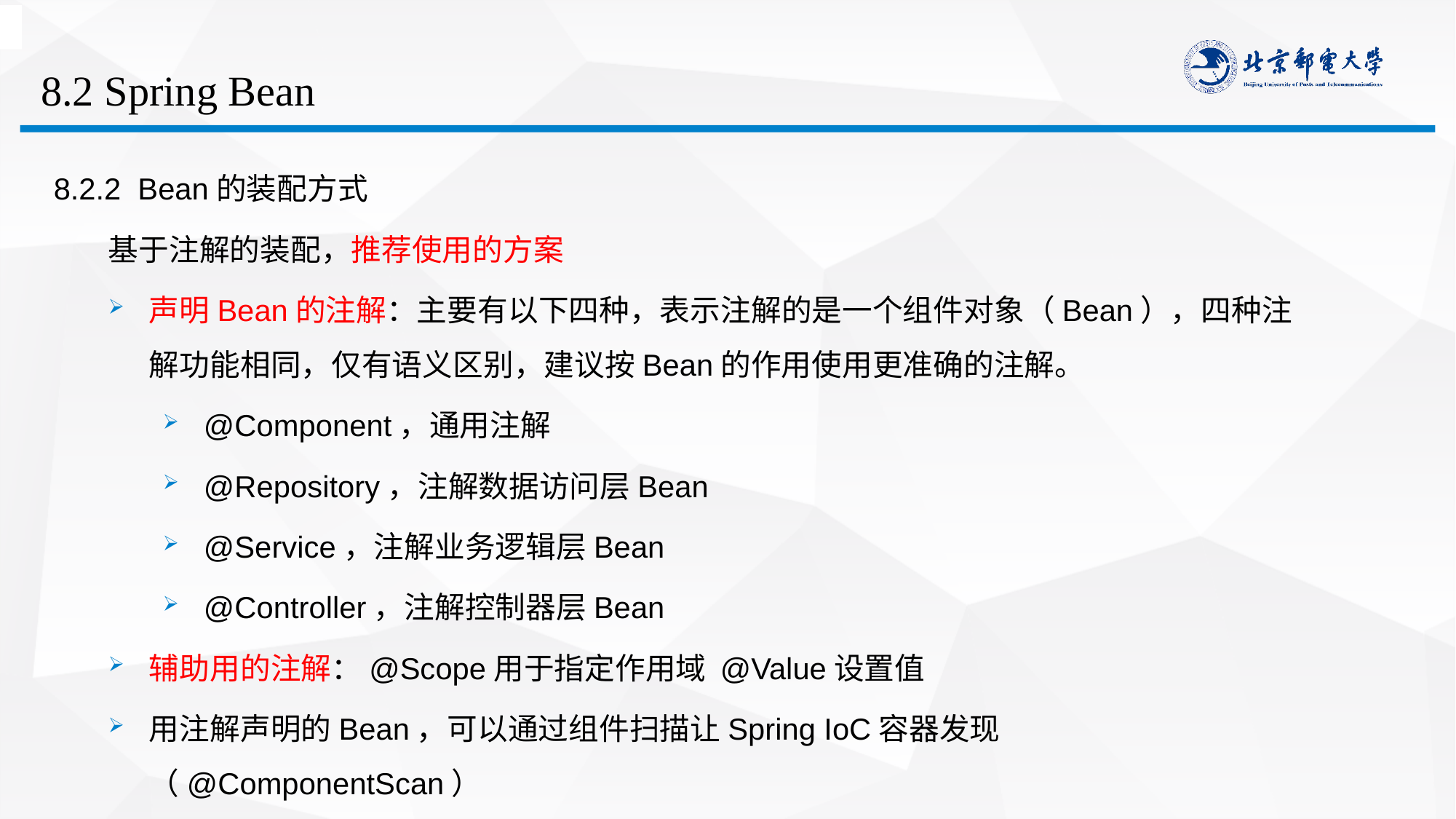

# 8.2 Spring Bean
8.2.2  Bean的装配方式
基于注解的装配，推荐使用的方案
声明Bean的注解：主要有以下四种，表示注解的是一个组件对象（Bean），四种注解功能相同，仅有语义区别，建议按Bean的作用使用更准确的注解。
@Component，通用注解
@Repository，注解数据访问层Bean
@Service，注解业务逻辑层Bean
@Controller，注解控制器层Bean
辅助用的注解：@Scope用于指定作用域 @Value设置值
用注解声明的Bean，可以通过组件扫描让Spring IoC容器发现（@ComponentScan）
当注解未显式给出名称时，则取类名首字母小写为默认名称